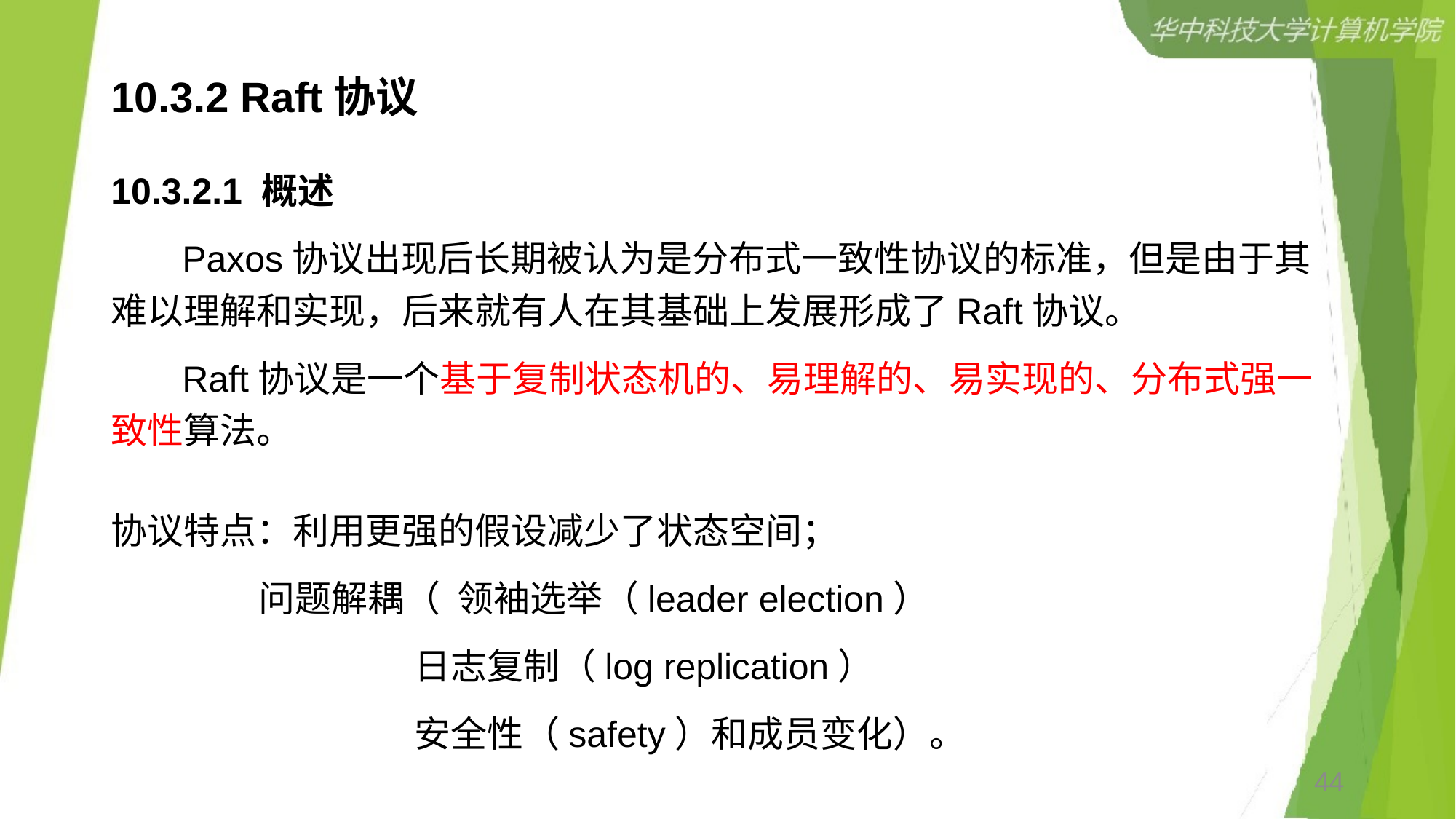

# 10.3.2 Raft协议
10.3.2.1 概述
       Paxos协议出现后长期被认为是分布式一致性协议的标准，但是由于其难以理解和实现，后来就有人在其基础上发展形成了Raft协议。
       Raft协议是一个基于复制状态机的、易理解的、易实现的、分布式强一致性算法。

协议特点：利用更强的假设减少了状态空间；
                 问题解耦（  领袖选举（leader election）
                                    日志复制（log replication）
                                    安全性（safety）和成员变化）。

44